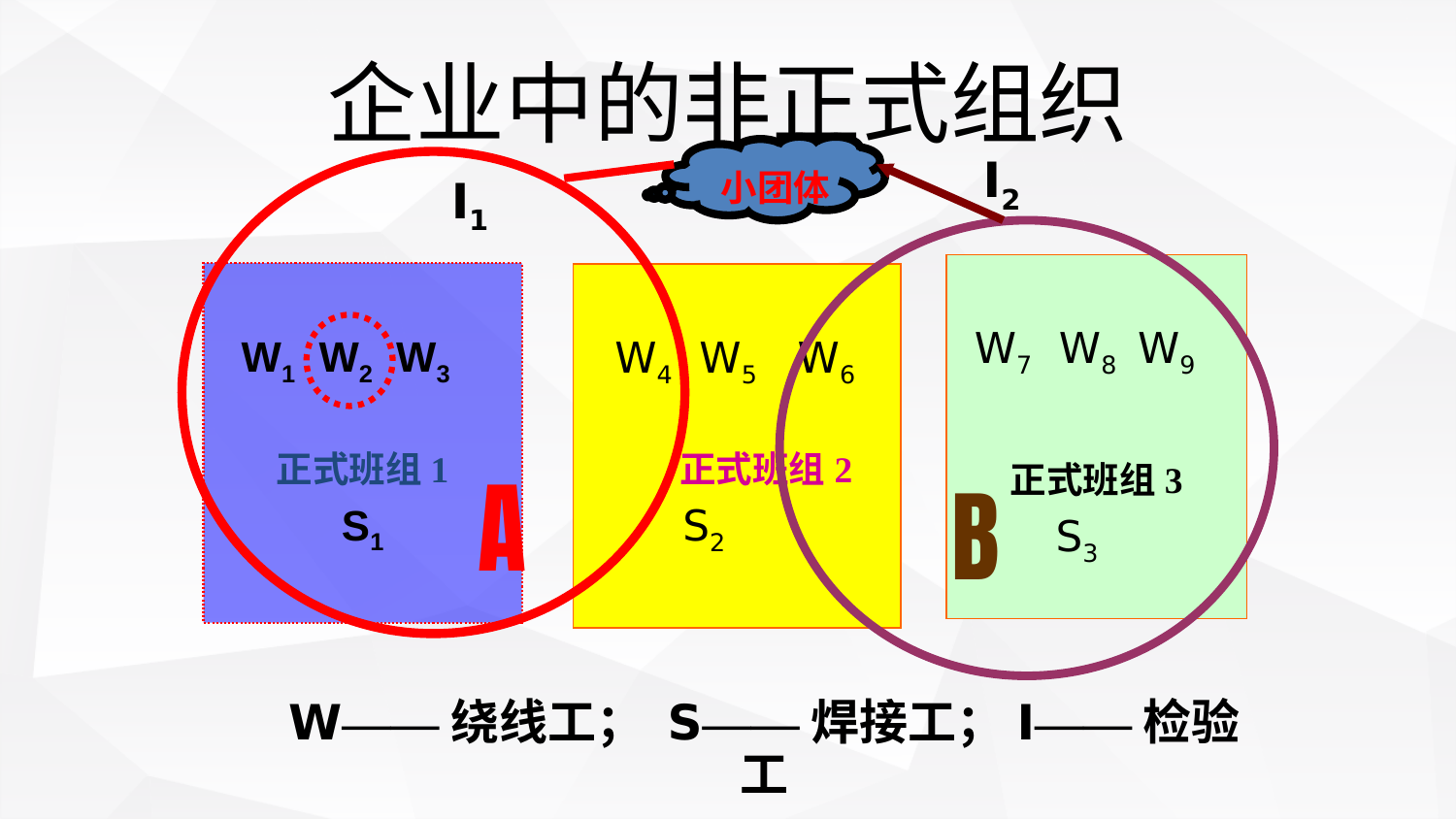

# 企业中的非正式组织

小团体

I2

I1

 W7  W8  W9

正式班组3
       S3

  W1  W2  W3

正式班组1
S1

  W4  W5   W6

      正式班组2
       S2

A
B
W——绕线工； S——焊接工；I——检验工